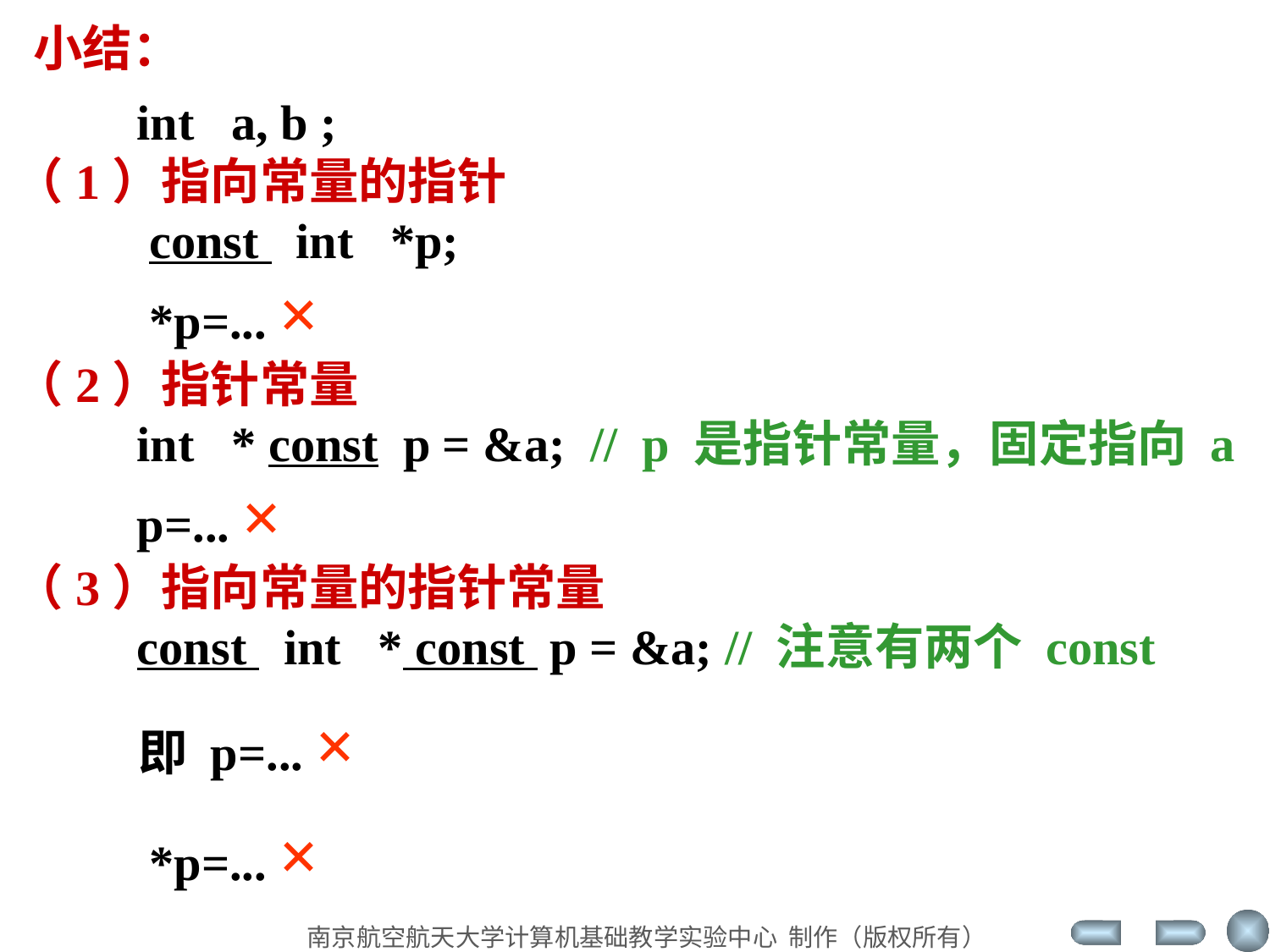

小结：
          int   a, b ;
（1）指向常量的指针
           const   int   *p;
           *p=... ×
（2）指针常量
          int   * const  p = &a;  //  p 是指针常量，固定指向 a
          p=... ×
（3）指向常量的指针常量
          const   int   * const  p = &a; // 注意有两个 const
          即 p=... ×
           *p=... ×